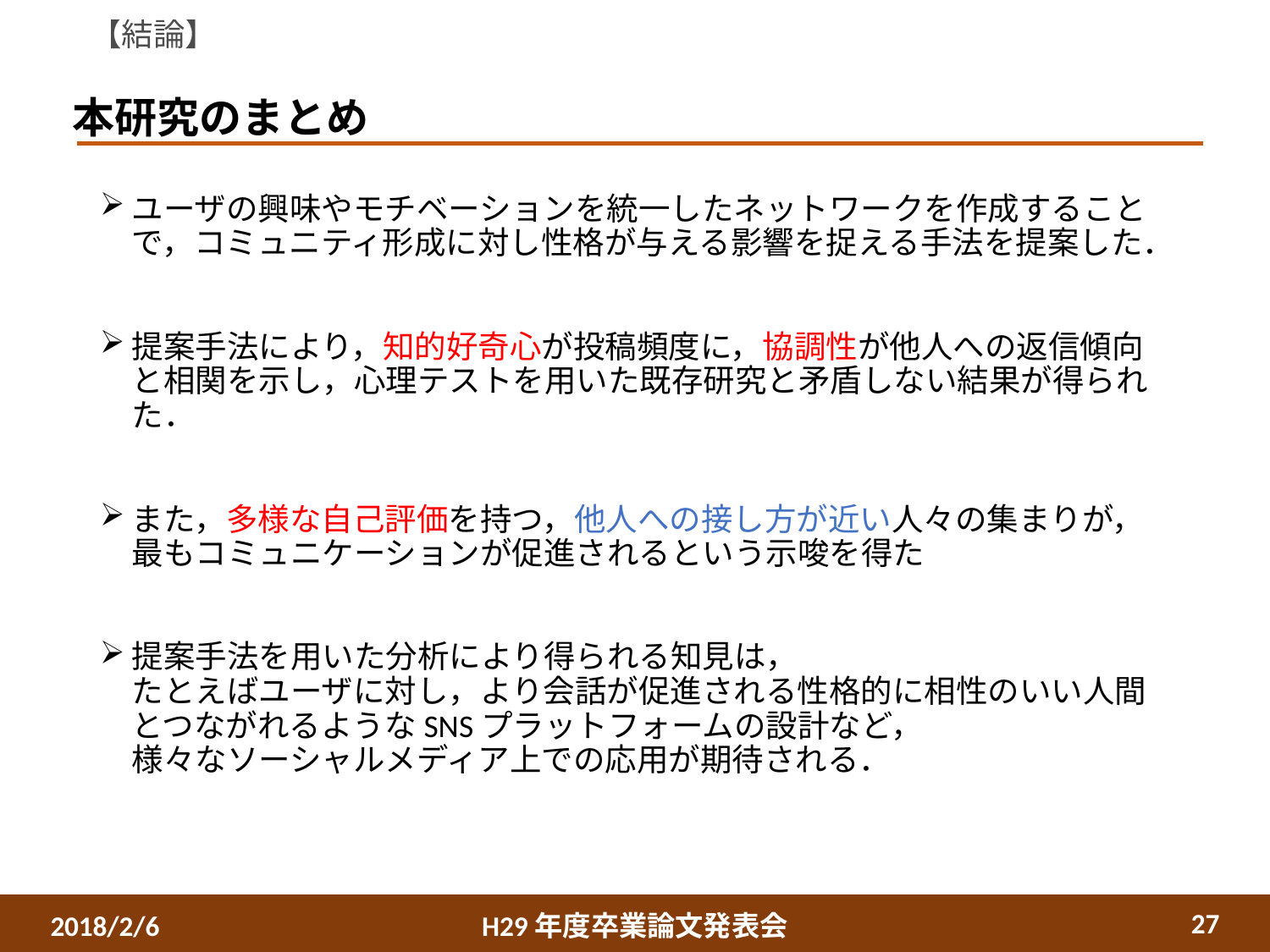

【結論】
# 本研究のまとめ
ユーザの興味やモチベーションを統一したネットワークを作成することで，コミュニティ形成に対し性格が与える影響を捉える手法を提案した．

提案手法により，知的好奇心が投稿頻度に，協調性が他人への返信傾向と相関を示し，心理テストを用いた既存研究と矛盾しない結果が得られた．

また，多様な自己評価を持つ，他人への接し方が近い人々の集まりが，最もコミュニケーションが促進されるという示唆を得た

提案手法を用いた分析により得られる知見は，
たとえばユーザに対し，より会話が促進される性格的に相性のいい人間とつながれるようなSNSプラットフォームの設計など，
様々なソーシャルメディア上での応用が期待される．
27
H29年度卒業論文発表会
2018/2/6